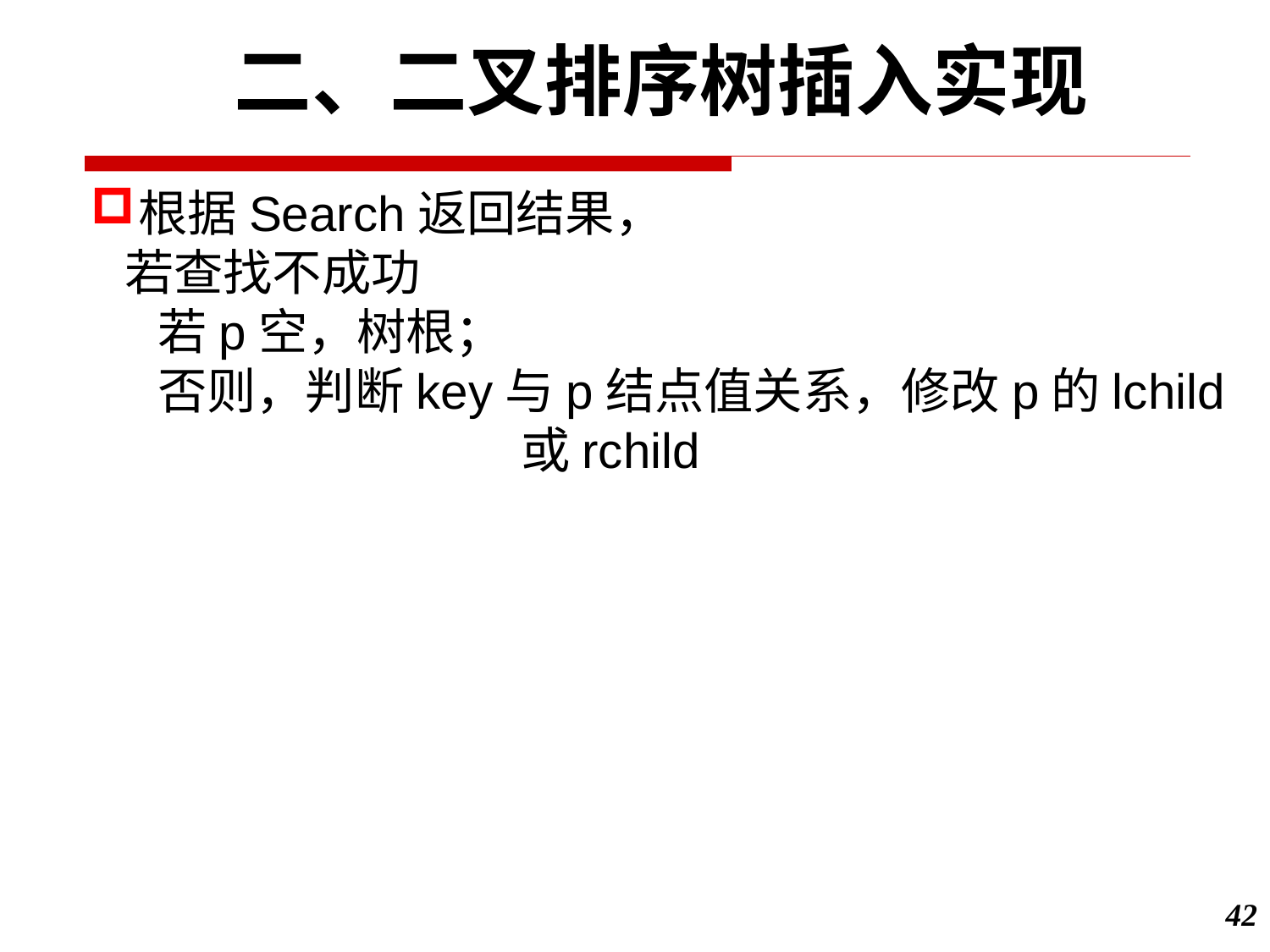

二、二叉排序树插入实现
根据Search返回结果，
  若查找不成功
     若p空，树根；
     否则，判断key与p结点值关系，修改p的lchild
                                      或rchild
42